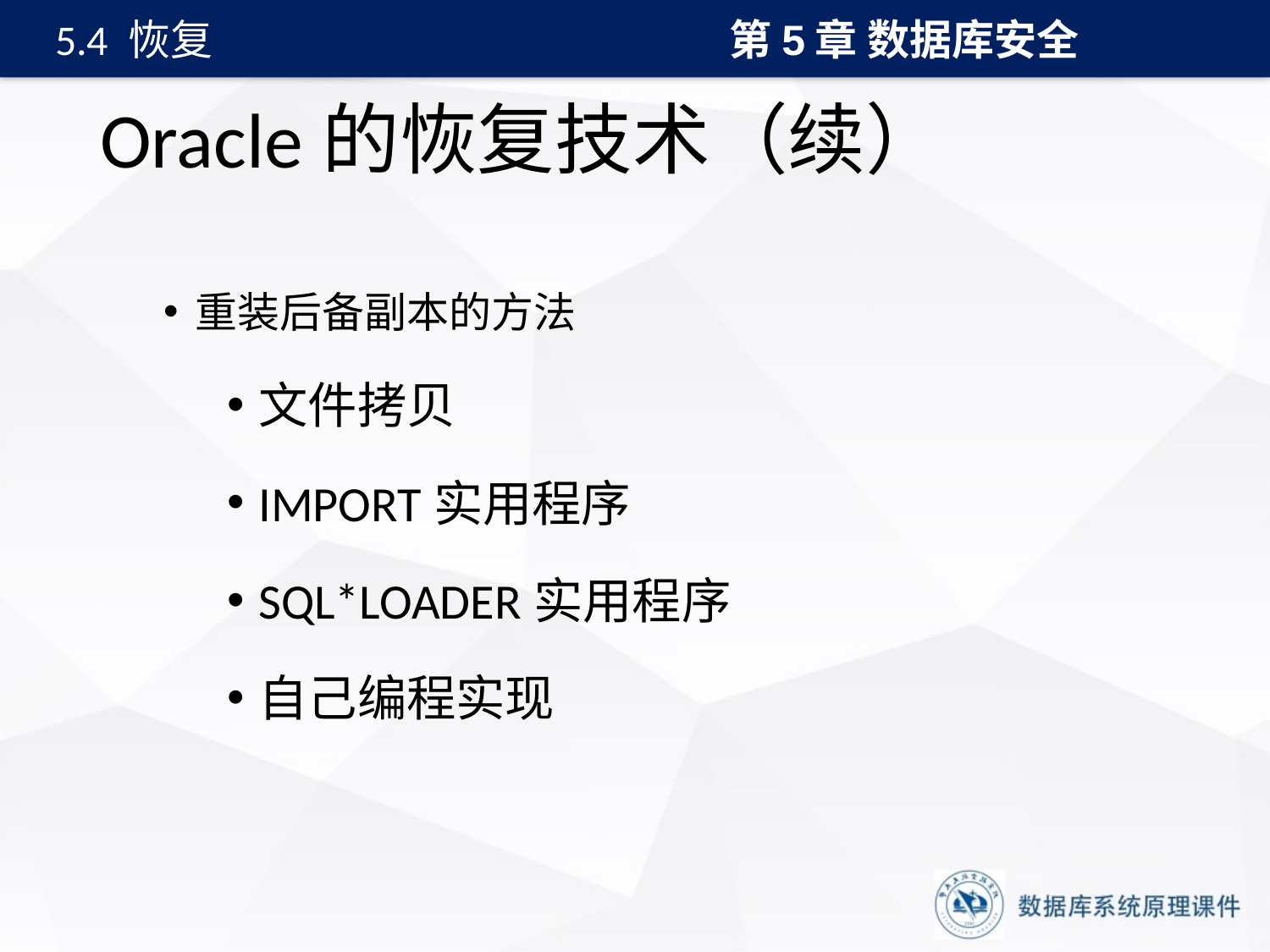

第5章 数据库安全
5.4 恢复
# Oracle的恢复技术（续）
重装后备副本的方法
文件拷贝
IMPORT实用程序
SQL*LOADER实用程序
自己编程实现